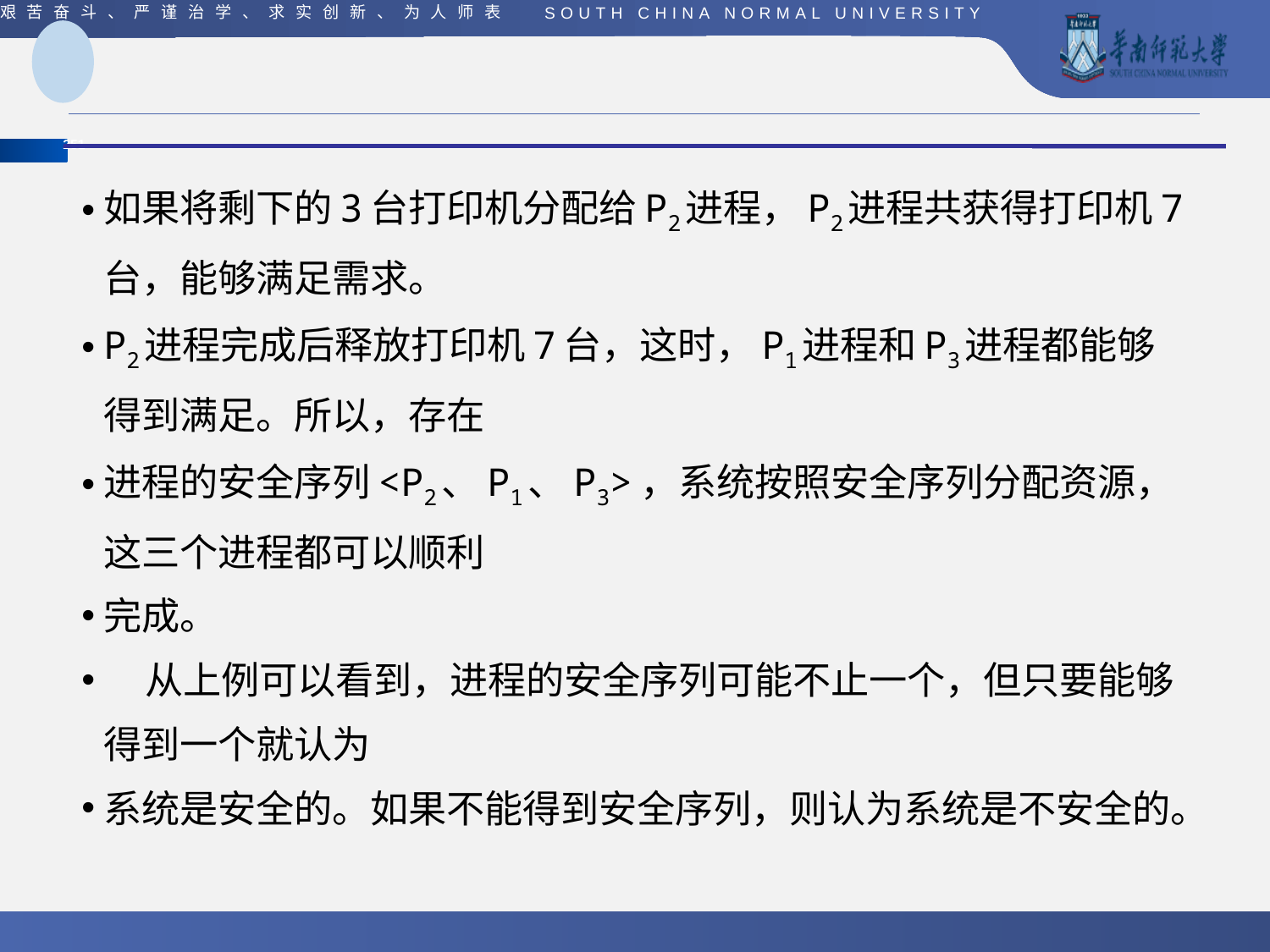

#
如果将剩下的3台打印机分配给P2进程，P2进程共获得打印机7台，能够满足需求。
P2进程完成后释放打印机7台，这时，P1进程和P3进程都能够得到满足。所以，存在
进程的安全序列<P2、P1、P3>，系统按照安全序列分配资源，这三个进程都可以顺利
完成。
    从上例可以看到，进程的安全序列可能不止一个，但只要能够得到一个就认为
系统是安全的。如果不能得到安全序列，则认为系统是不安全的。

251